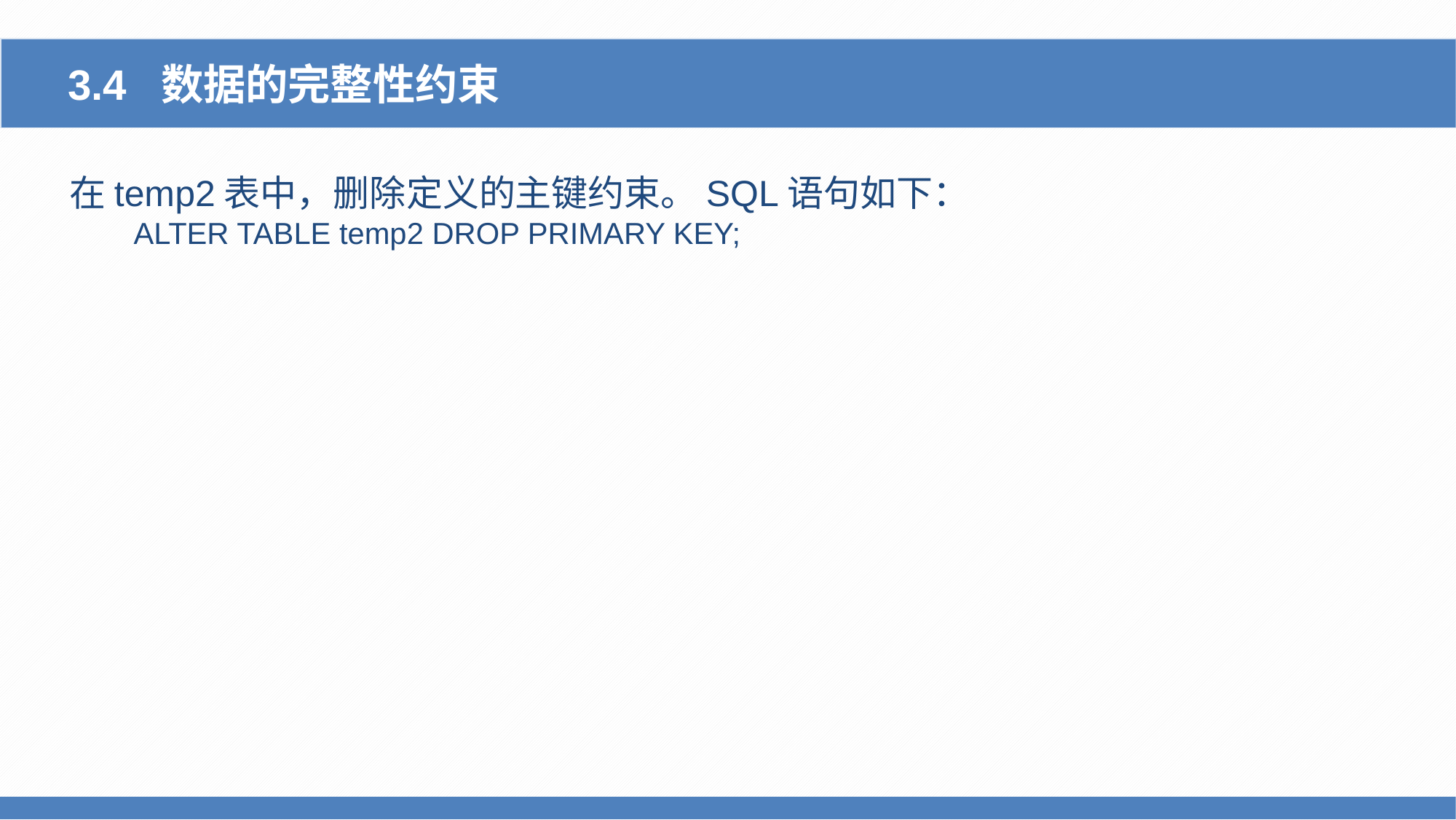

3.4  数据的完整性约束
在temp2表中，删除定义的主键约束。SQL语句如下：
ALTER TABLE temp2 DROP PRIMARY KEY;